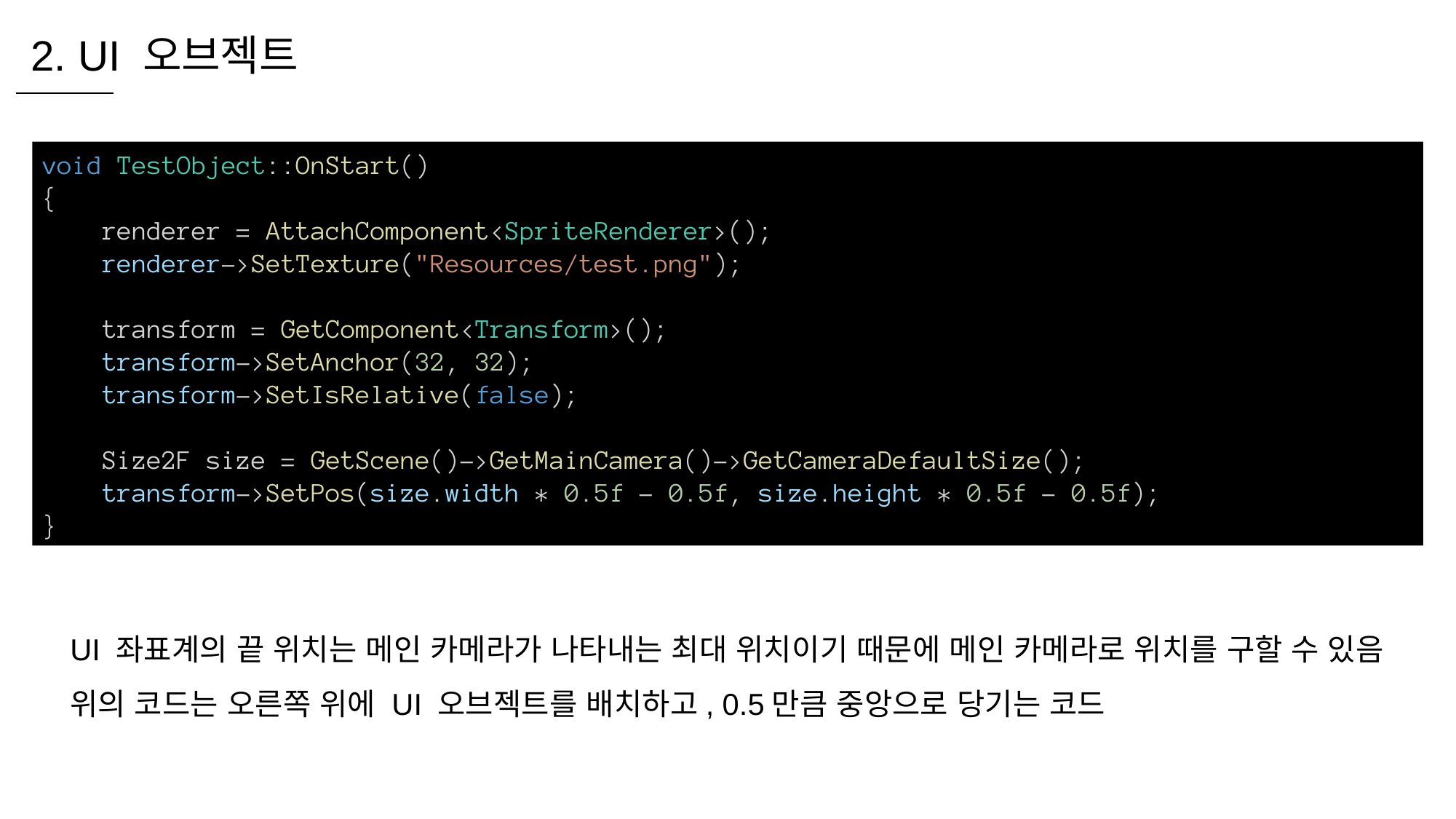

2. UI 오브젝트
void TestObject::OnStart()
{
    renderer = AttachComponent<SpriteRenderer>();
    renderer->SetTexture("Resources/test.png");
    transform = GetComponent<Transform>();
    transform->SetAnchor(32, 32);
    transform->SetIsRelative(false);
    Size2F size = GetScene()->GetMainCamera()->GetCameraDefaultSize();
    transform->SetPos(size.width * 0.5f - 0.5f, size.height * 0.5f - 0.5f);
}
UI 좌표계의 끝 위치는 메인 카메라가 나타내는 최대 위치이기 때문에 메인 카메라로 위치를 구할 수 있음
위의 코드는 오른쪽 위에 UI 오브젝트를 배치하고, 0.5만큼 중앙으로 당기는 코드